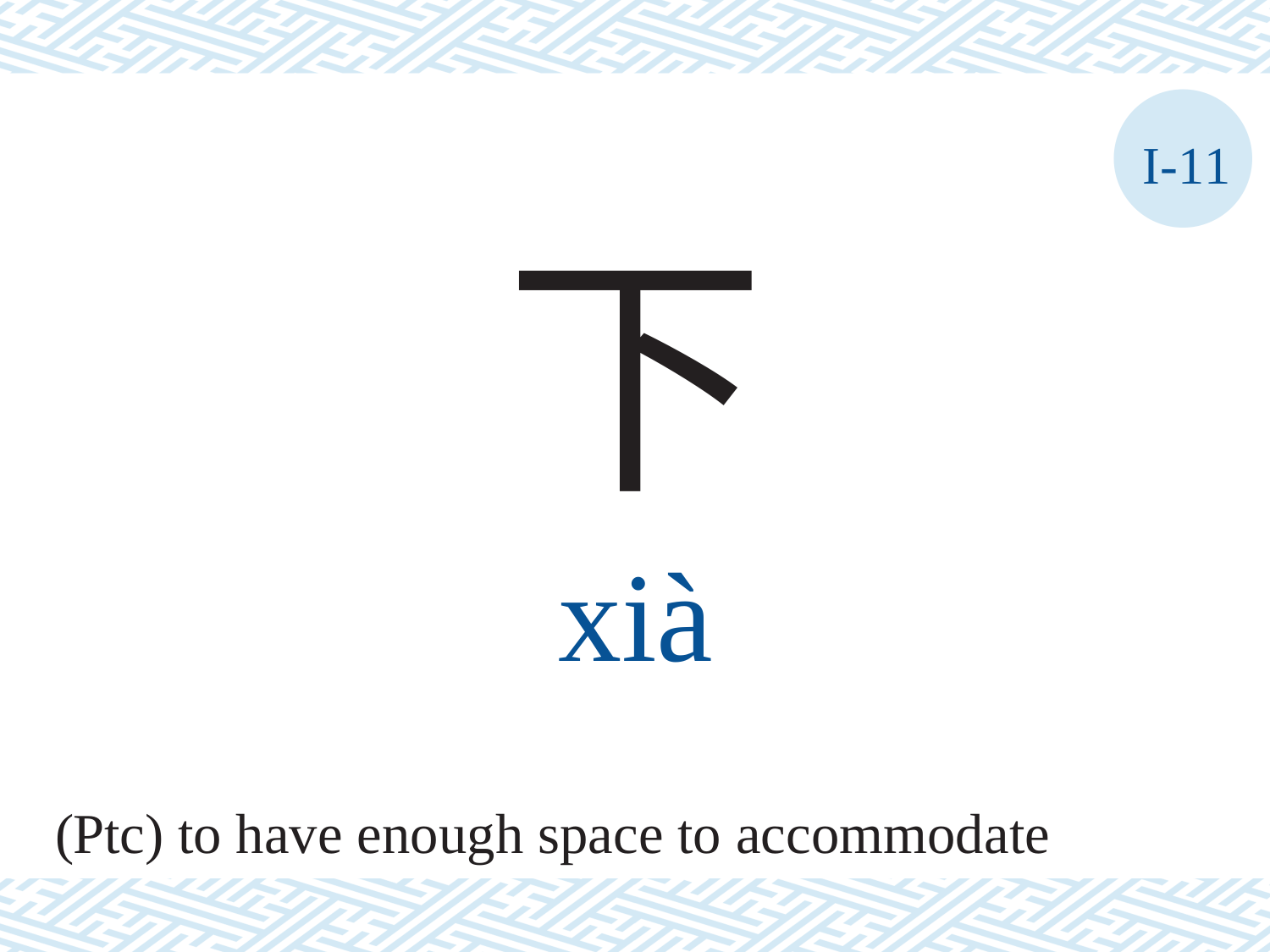

I-11
下
xià
(Ptc) to have enough space to accommodate